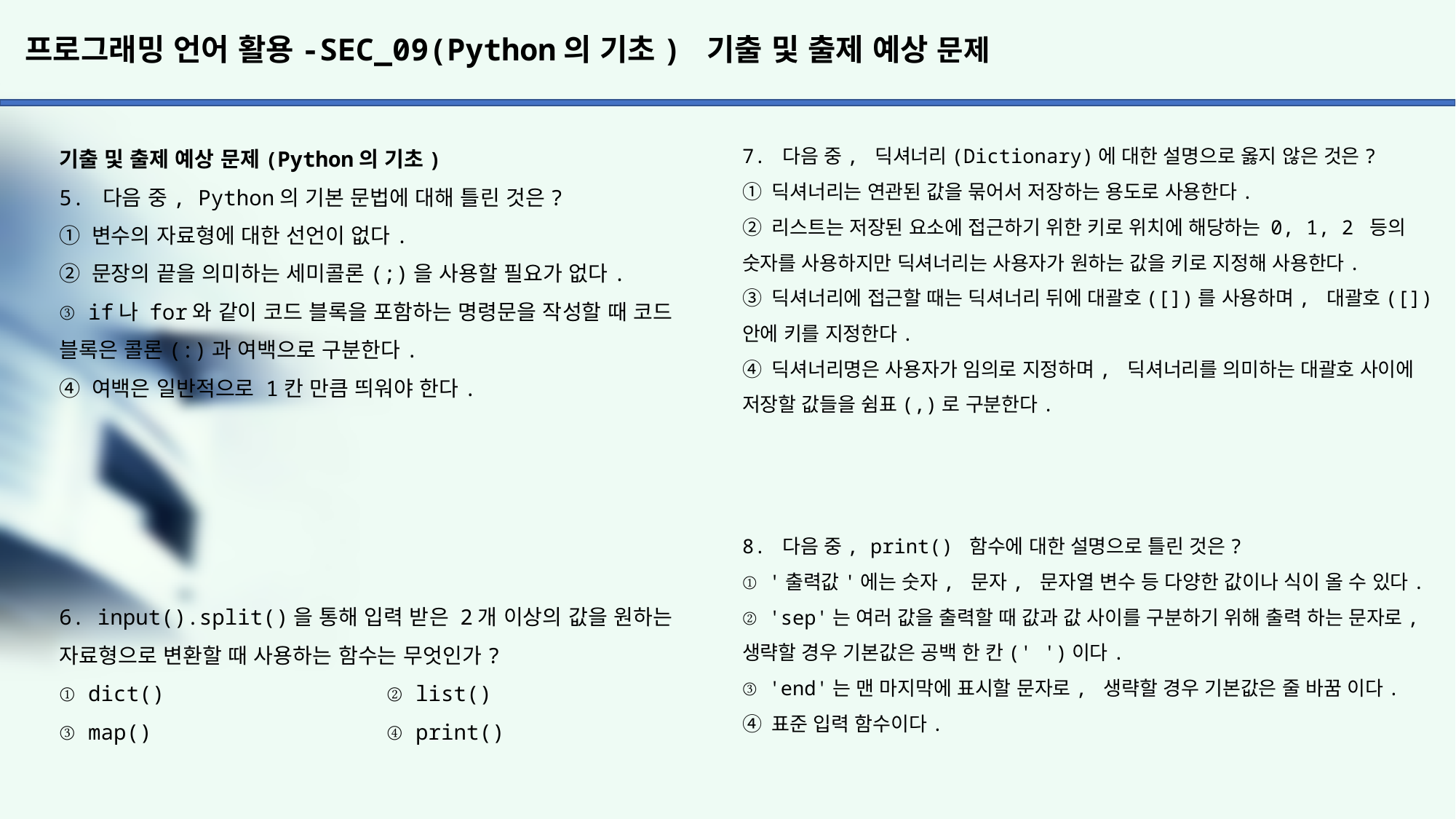

# 프로그래밍 언어 활용-SEC_09(Python의 기초) 기출 및 출제 예상 문제
7. 다음 중, 딕셔너리(Dictionary)에 대한 설명으로 옳지 않은 것은?
① 딕셔너리는 연관된 값을 묶어서 저장하는 용도로 사용한다.
② 리스트는 저장된 요소에 접근하기 위한 키로 위치에 해당하는 0, 1, 2 등의 숫자를 사용하지만 딕셔너리는 사용자가 원하는 값을 키로 지정해 사용한다.
③ 딕셔너리에 접근할 때는 딕셔너리 뒤에 대괄호([])를 사용하며, 대괄호([]) 안에 키를 지정한다.
④ 딕셔너리명은 사용자가 임의로 지정하며, 딕셔너리를 의미하는 대괄호 사이에 저장할 값들을 쉼표(,)로 구분한다.

8. 다음 중, print() 함수에 대한 설명으로 틀린 것은?
① '출력값'에는 숫자, 문자, 문자열 변수 등 다양한 값이나 식이 올 수 있다.
② 'sep'는 여러 값을 출력할 때 값과 값 사이를 구분하기 위해 출력 하는 문자로, 생략할 경우 기본값은 공백 한 칸(' ')이다.
③ 'end'는 맨 마지막에 표시할 문자로, 생략할 경우 기본값은 줄 바꿈 이다.
④ 표준 입력 함수이다.
기출 및 출제 예상 문제(Python의 기초)
5. 다음 중, Python의 기본 문법에 대해 틀린 것은?
① 변수의 자료형에 대한 선언이 없다.
② 문장의 끝을 의미하는 세미콜론(;)을 사용할 필요가 없다.
③ if나 for와 같이 코드 블록을 포함하는 명령문을 작성할 때 코드 블록은 콜론(:)과 여백으로 구분한다.
④ 여백은 일반적으로 1칸 만큼 띄워야 한다.

6. input().split()을 통해 입력 받은 2개 이상의 값을 원하는 자료형으로 변환할 때 사용하는 함수는 무엇인가?
① dict()			② list()
③ map()			④ print()